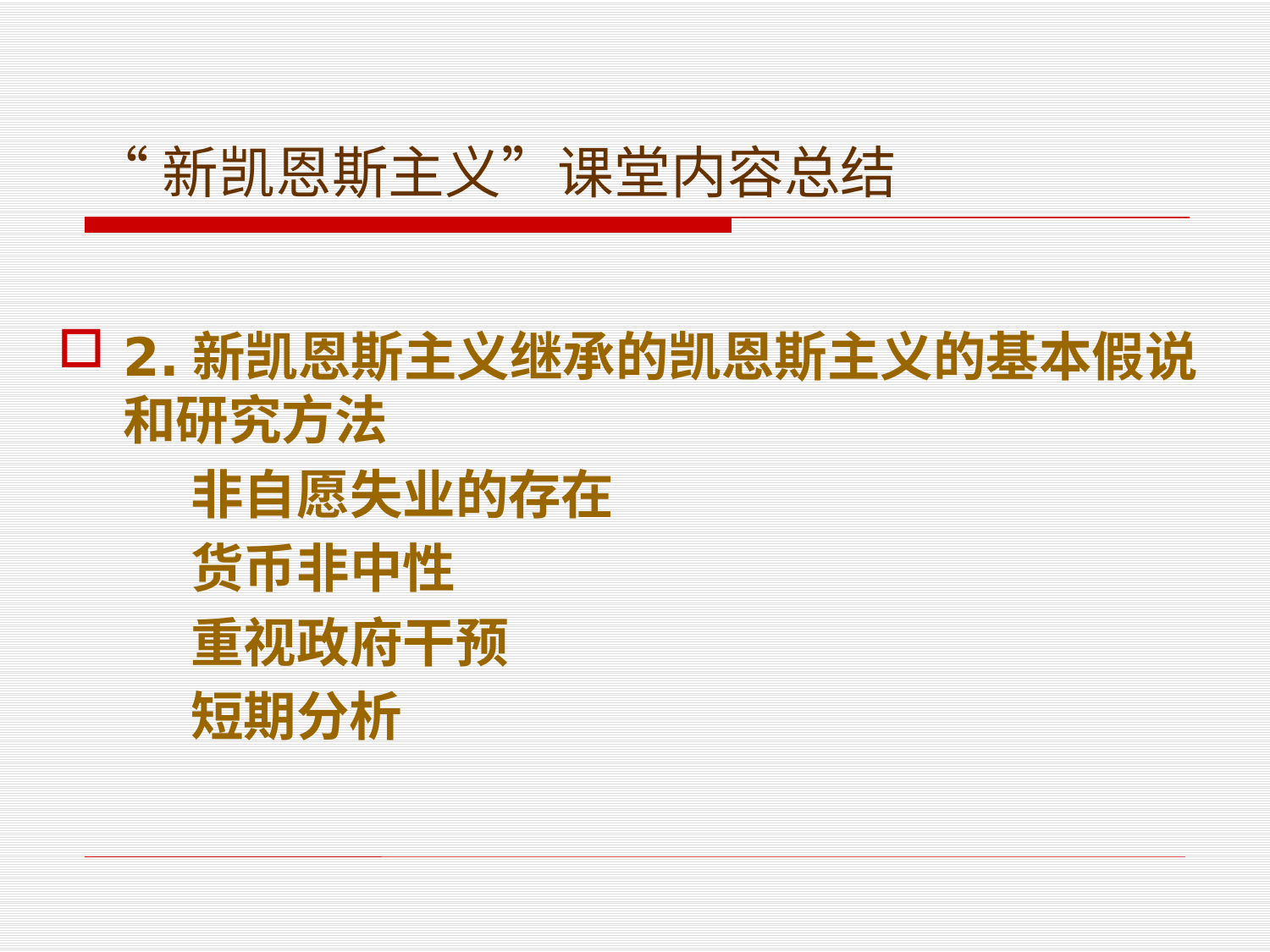

# “新凯恩斯主义”课堂内容总结

2.新凯恩斯主义继承的凯恩斯主义的基本假说和研究方法
          非自愿失业的存在
          货币非中性
          重视政府干预
          短期分析